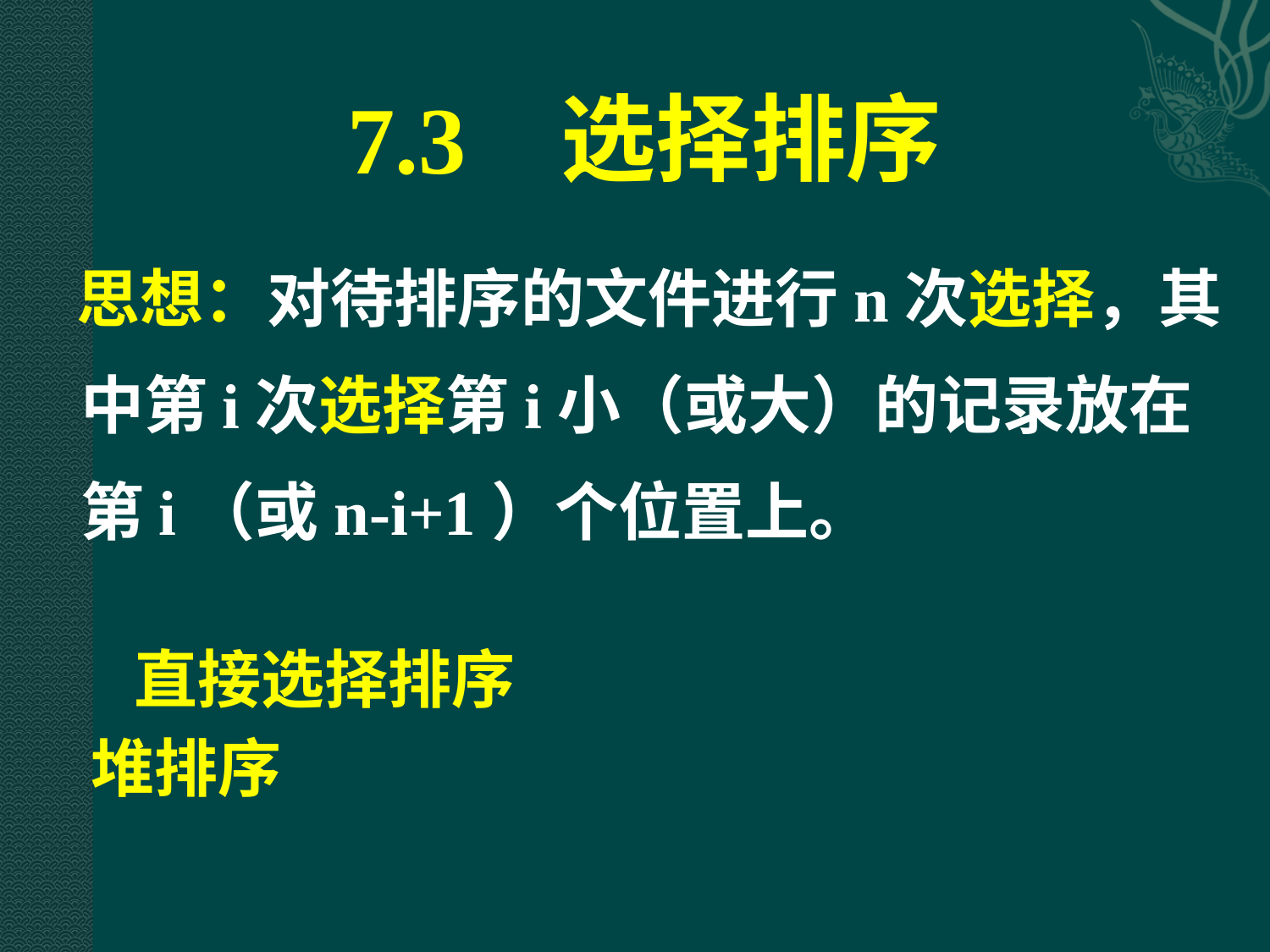

7.3   选择排序
  思想：对待排序的文件进行n次选择，其中第i次选择第i小（或大）的记录放在第i（或n-i+1）个位置上。

      直接选择排序
   堆排序